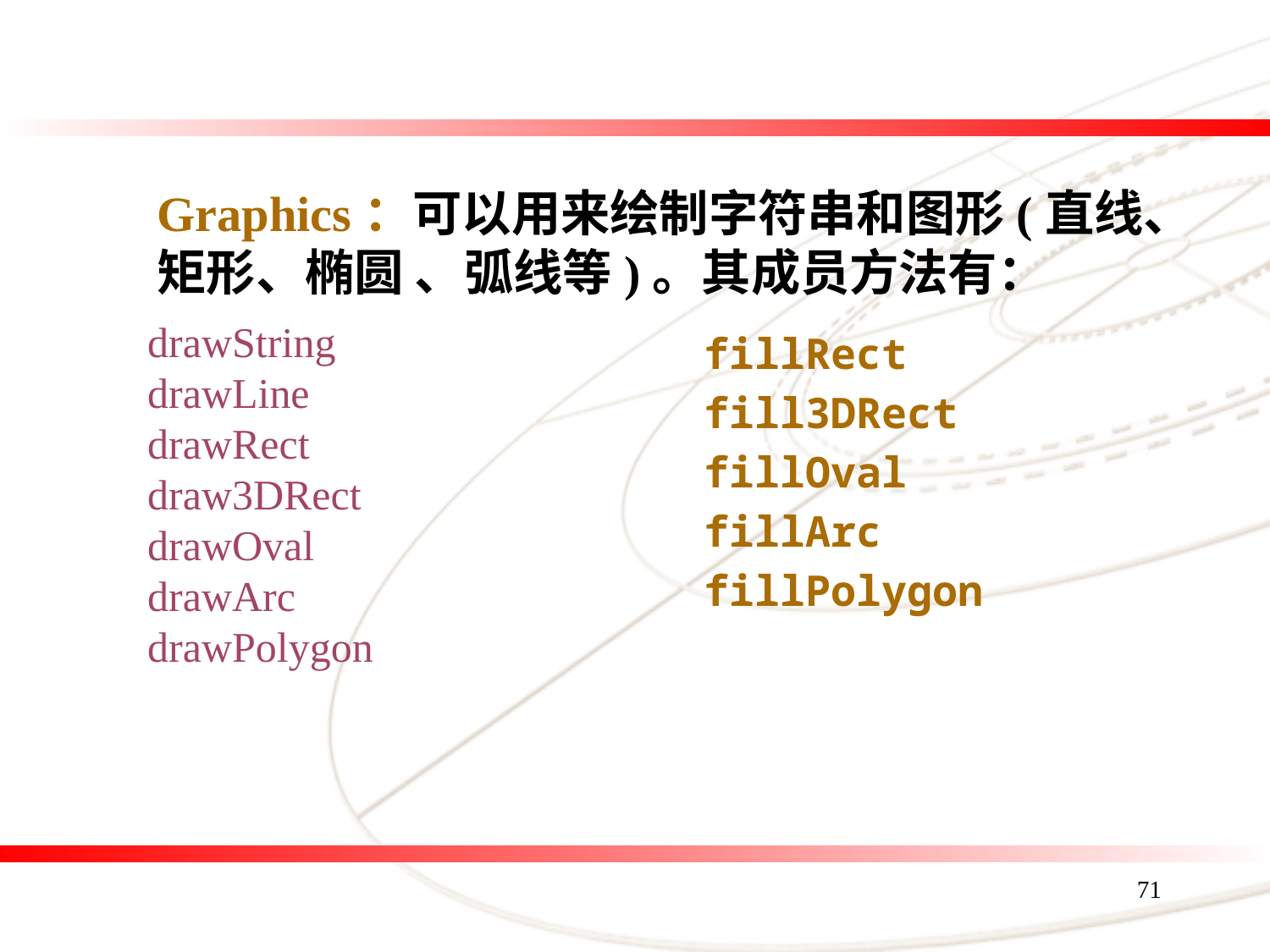

Graphics：可以用来绘制字符串和图形(直线、矩形、椭圆 、弧线等)。其成员方法有：
drawString
drawLine
drawRect
draw3DRect
drawOval
drawArc
drawPolygon
fillRect
fill3DRect
fillOval
fillArc
fillPolygon
71